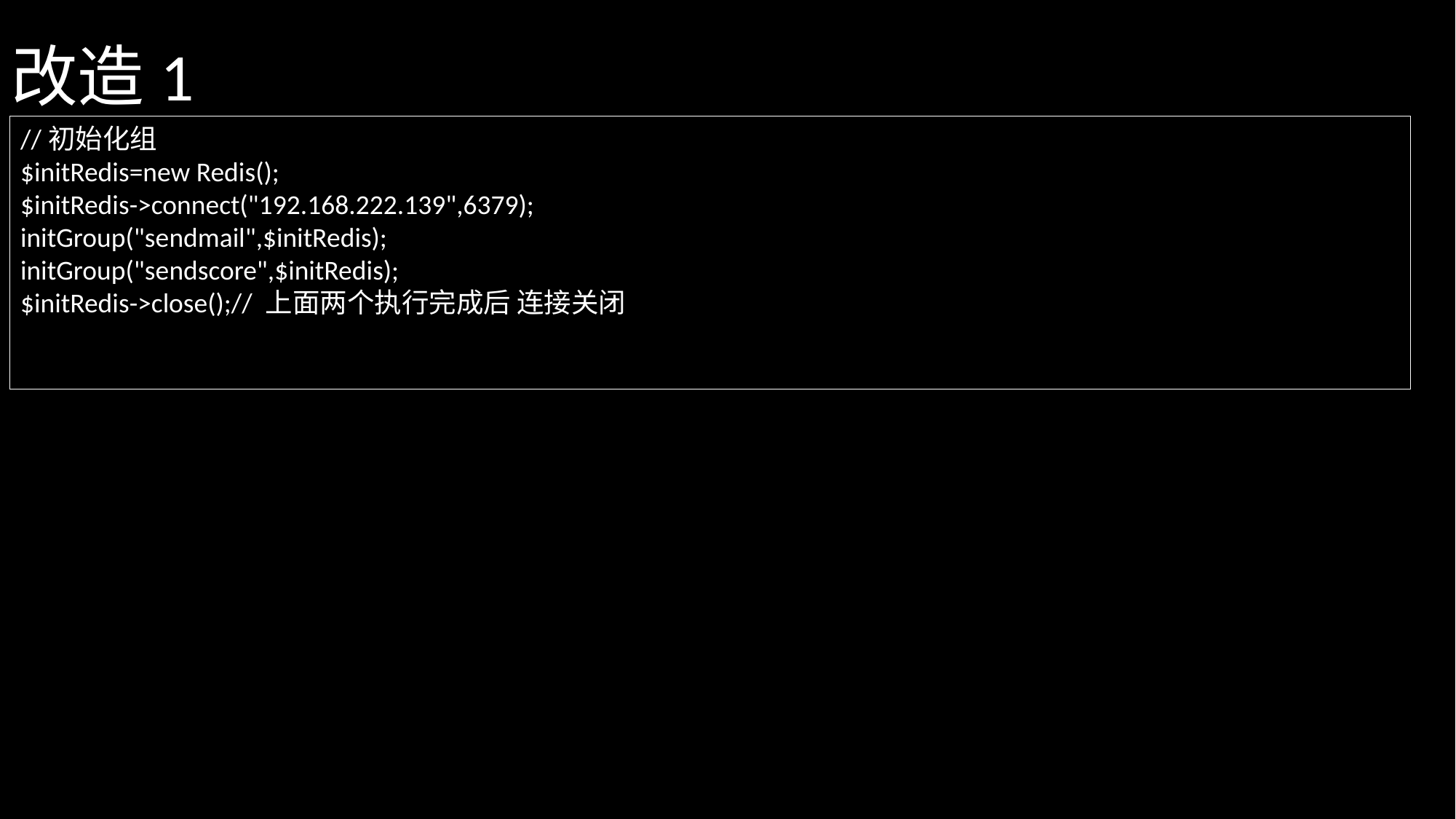

# 改造1
//初始化组
$initRedis=new Redis();
$initRedis->connect("192.168.222.139",6379);
initGroup("sendmail",$initRedis);
initGroup("sendscore",$initRedis);
$initRedis->close();// 上面两个执行完成后 连接关闭